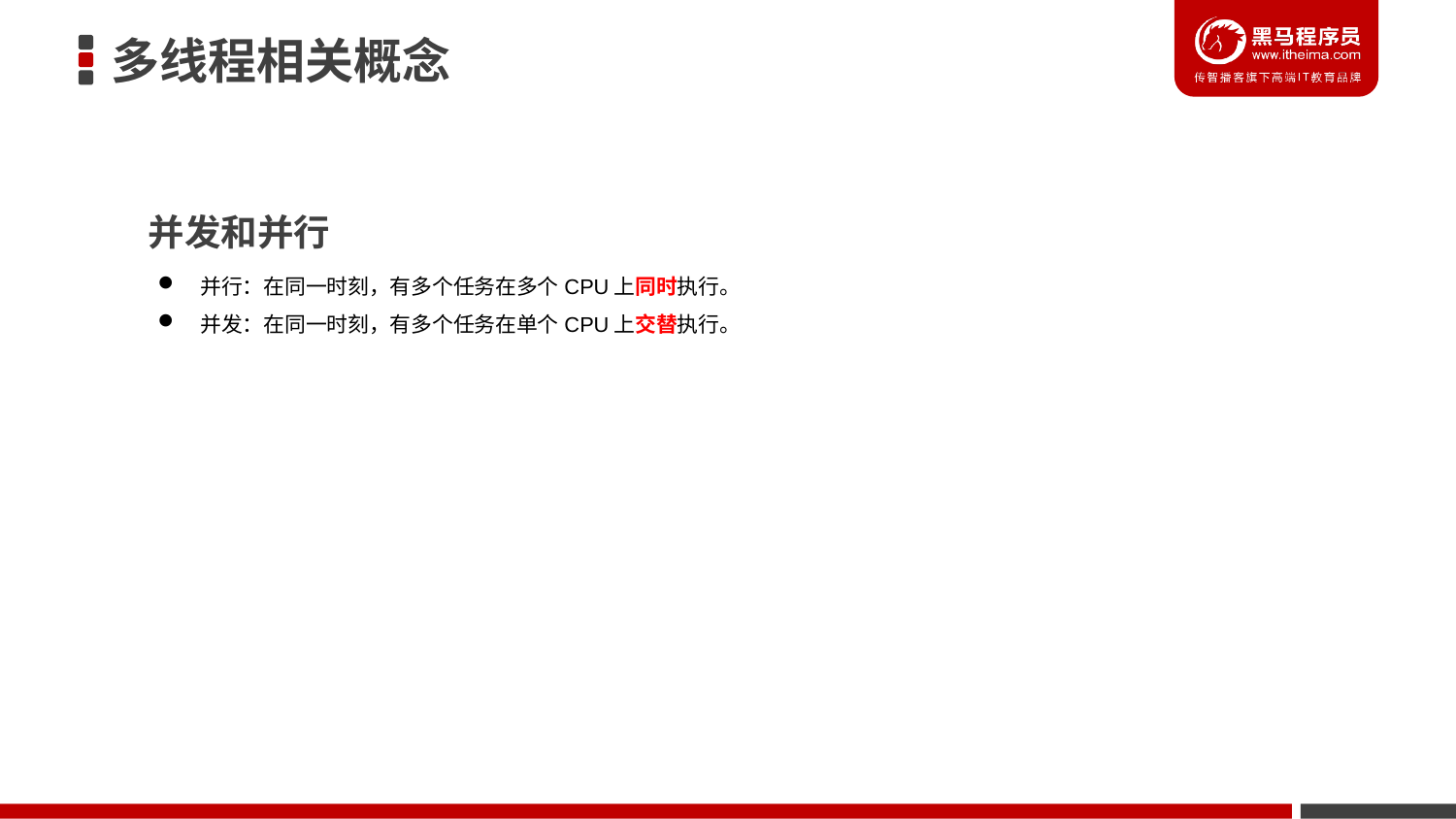

多线程相关概念
并发和并行
并行：在同一时刻，有多个任务在多个CPU上同时执行。
并发：在同一时刻，有多个任务在单个CPU上交替执行。